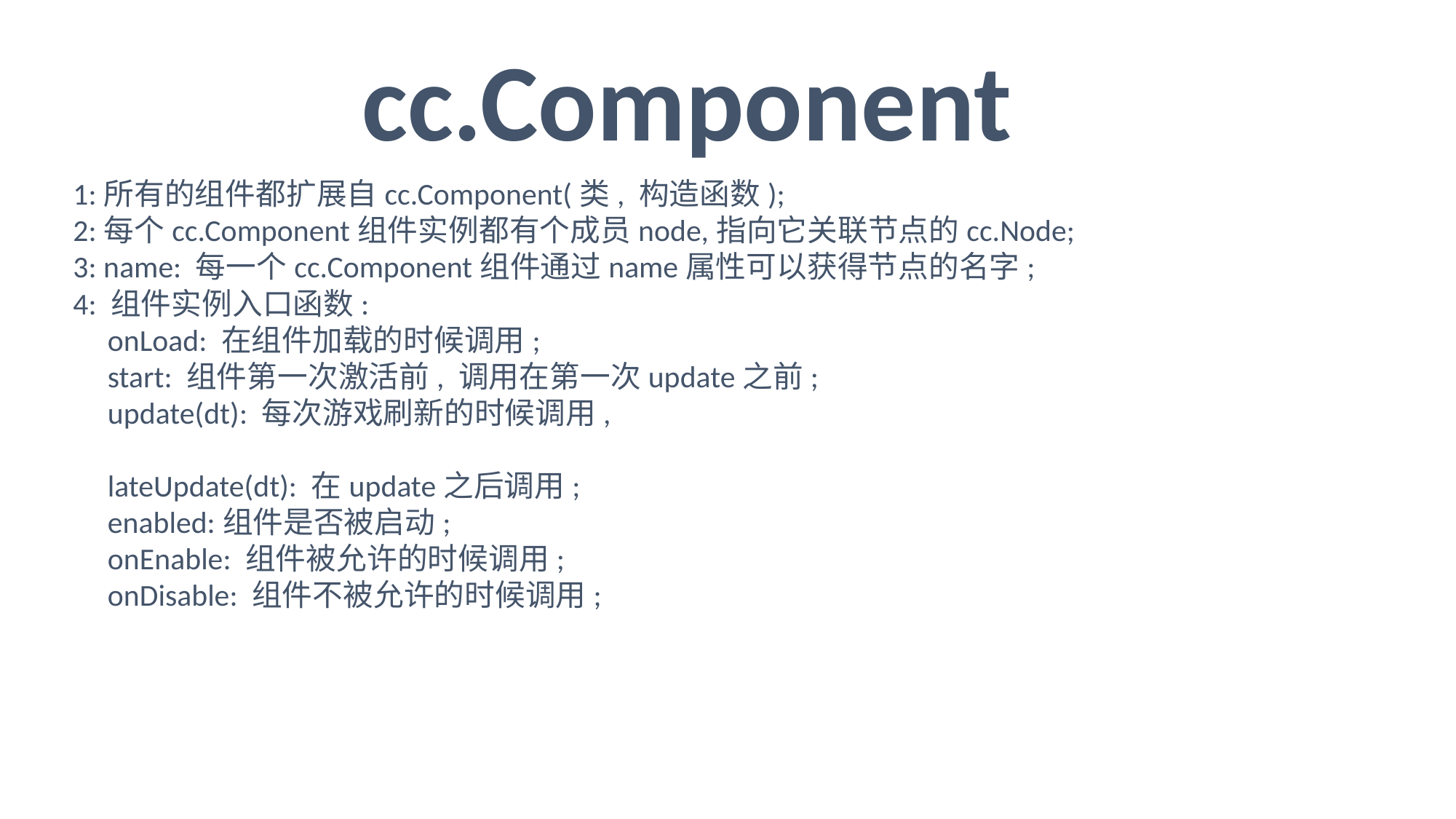

cc.Component
1:所有的组件都扩展自cc.Component(类, 构造函数);
2:每个cc.Component组件实例都有个成员node,指向它关联节点的cc.Node;
3: name: 每一个cc.Component组件通过name属性可以获得节点的名字;
4: 组件实例入口函数:
     onLoad: 在组件加载的时候调用;
     start: 组件第一次激活前, 调用在第一次update之前;
     update(dt): 每次游戏刷新的时候调用,

     lateUpdate(dt): 在update之后调用;
     enabled:组件是否被启动;
     onEnable: 组件被允许的时候调用;
     onDisable: 组件不被允许的时候调用;